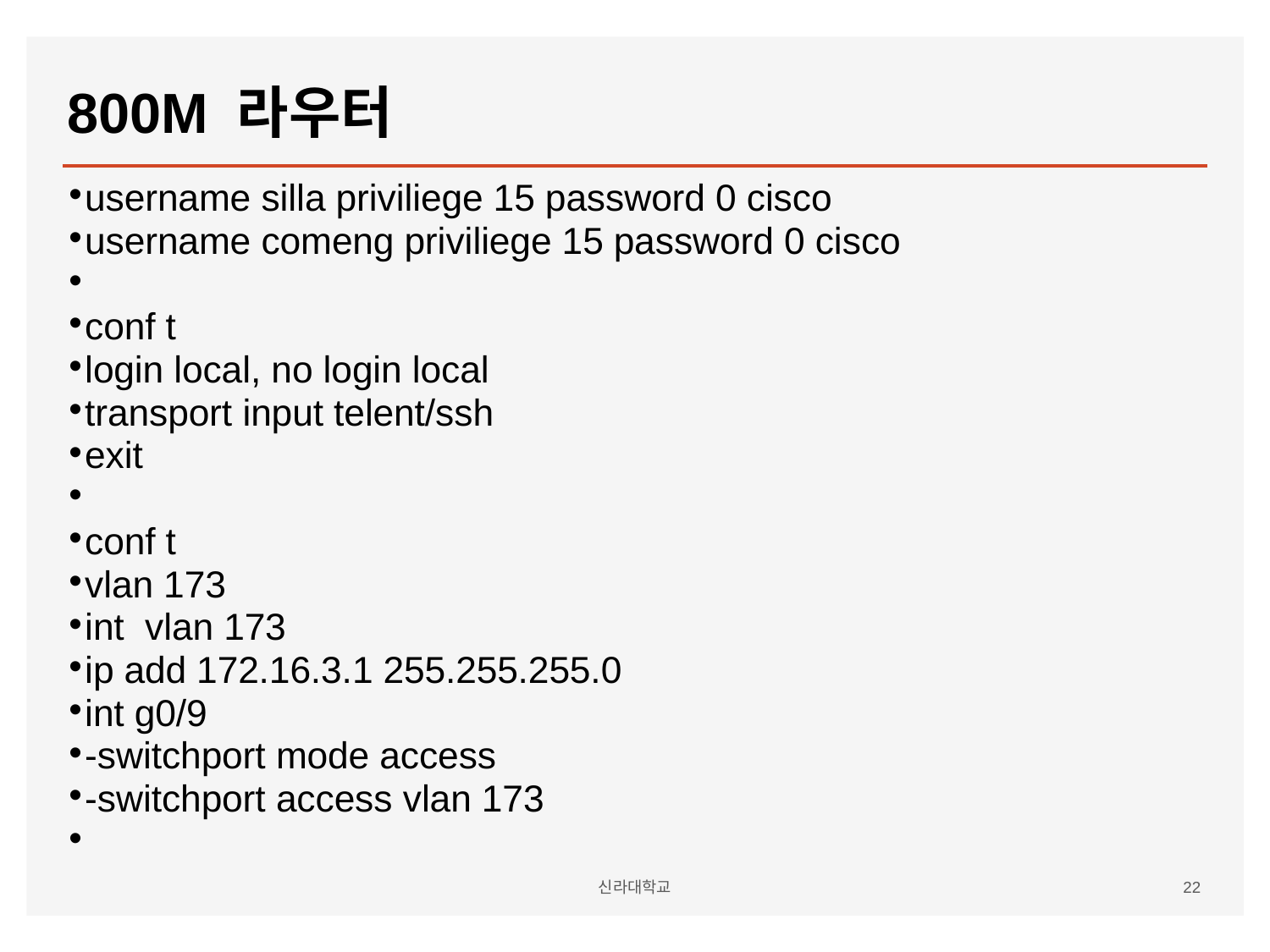

# 800M 라우터
username silla priviliege 15 password 0 cisco
username comeng priviliege 15 password 0 cisco

conf t
login local, no login local
transport input telent/ssh
exit

conf t
vlan 173
int  vlan 173
ip add 172.16.3.1 255.255.255.0
int g0/9
-switchport mode access
-switchport access vlan 173

신라대학교
22